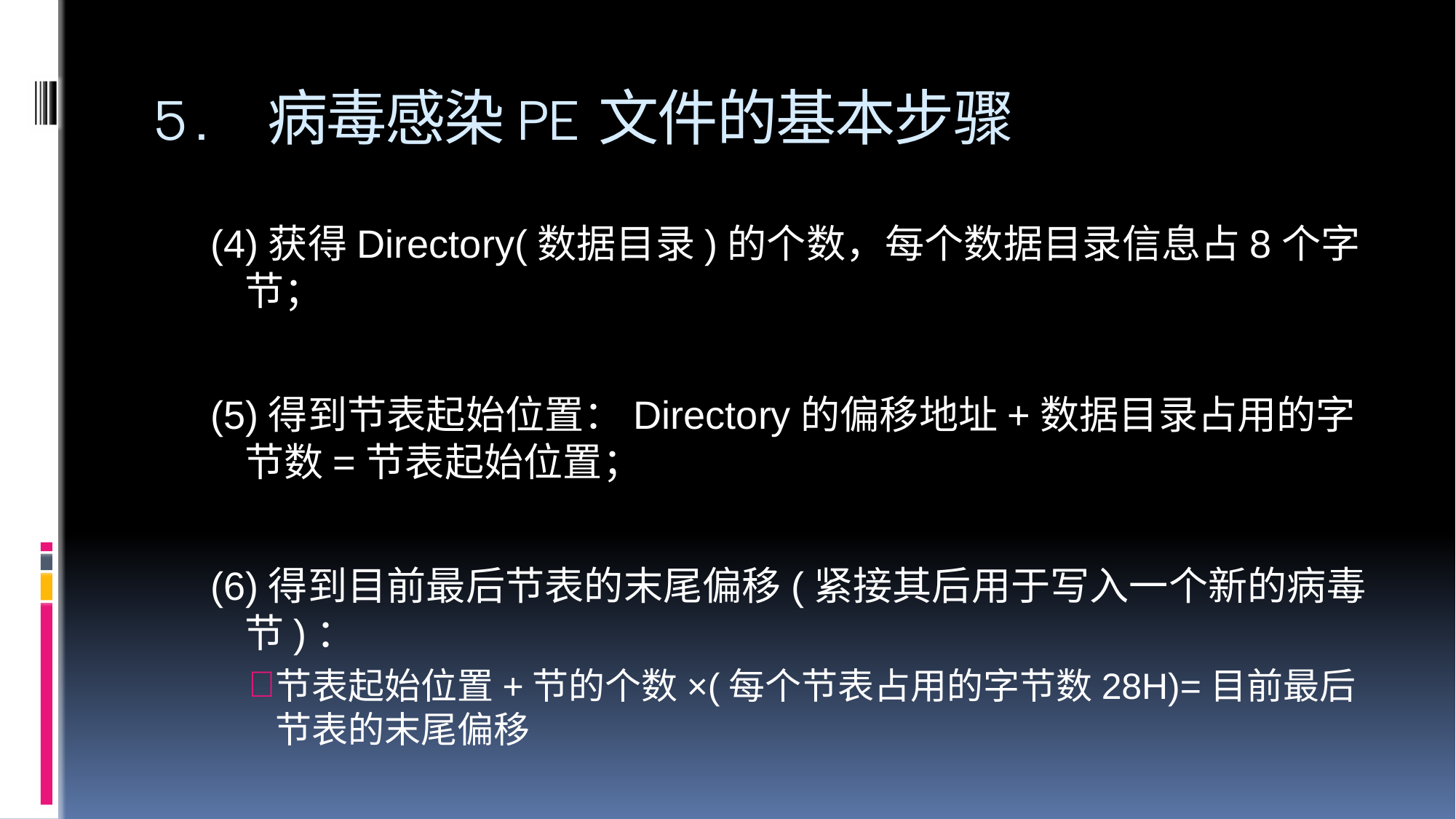

# 5. 病毒感染PE文件的基本步骤
(4)获得Directory(数据目录)的个数，每个数据目录信息占8个字节；

(5)得到节表起始位置：Directory的偏移地址+数据目录占用的字节数=节表起始位置；

(6)得到目前最后节表的末尾偏移(紧接其后用于写入一个新的病毒节)：
节表起始位置+节的个数×(每个节表占用的字节数28H)=目前最后节表的末尾偏移